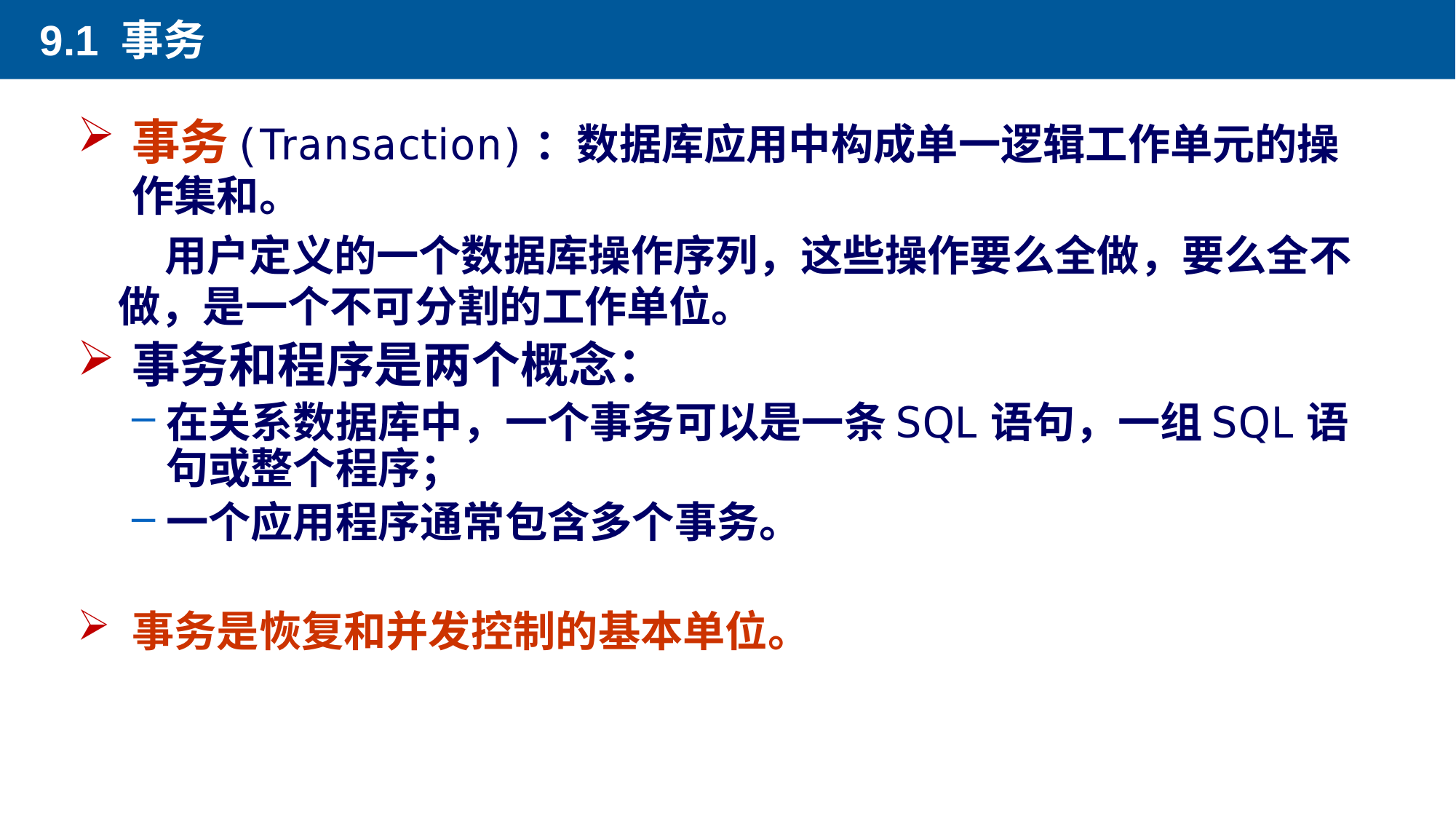

9.1 事务
事务(Transaction)：数据库应用中构成单一逻辑工作单元的操作集和。
        用户定义的一个数据库操作序列，这些操作要么全做，要么全不做，是一个不可分割的工作单位。
事务和程序是两个概念：
在关系数据库中，一个事务可以是一条SQL语句，一组SQL语句或整个程序；
一个应用程序通常包含多个事务。

事务是恢复和并发控制的基本单位。